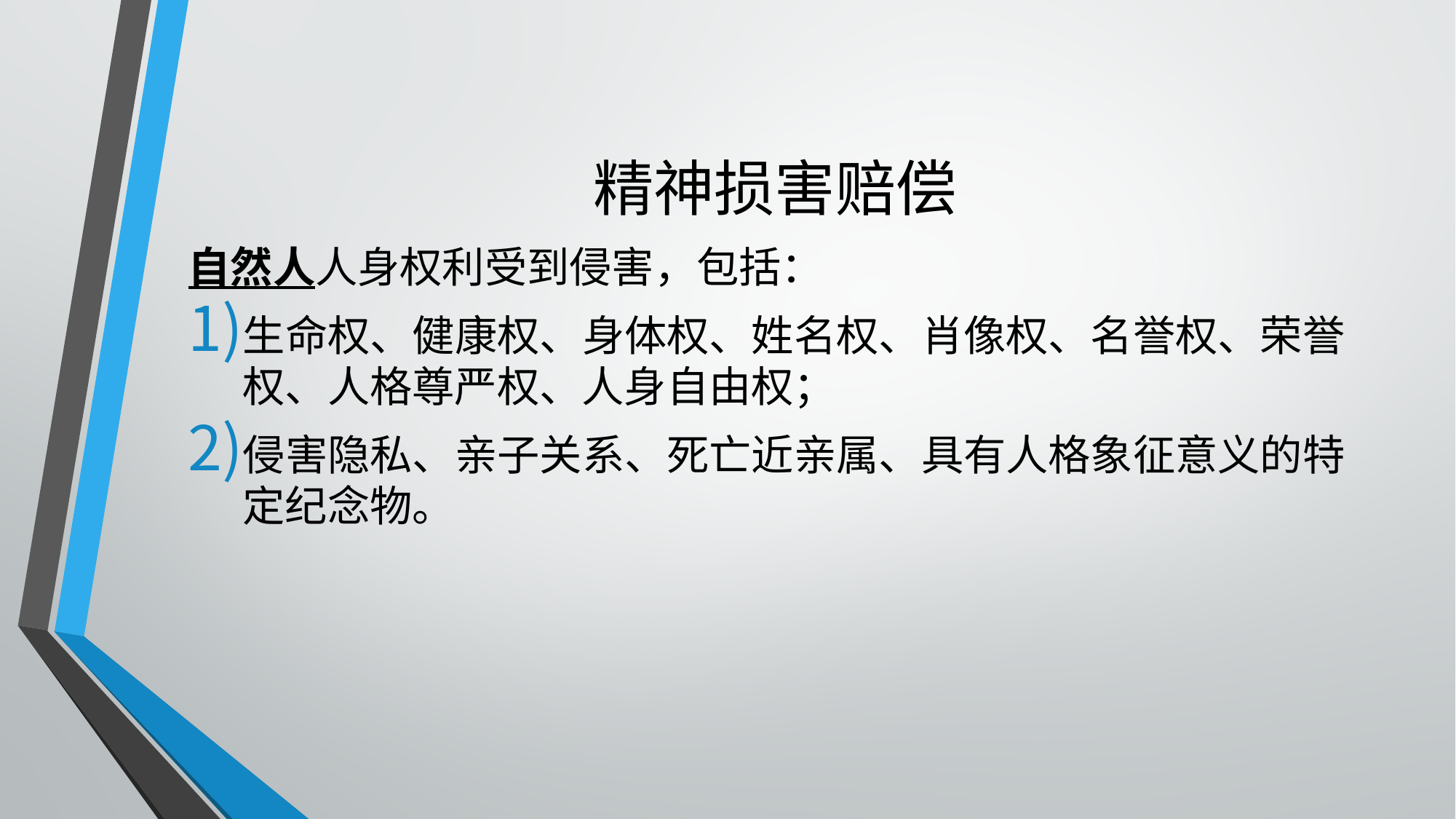

# 精神损害赔偿
自然人人身权利受到侵害，包括：
生命权、健康权、身体权、姓名权、肖像权、名誉权、荣誉权、人格尊严权、人身自由权；
侵害隐私、亲子关系、死亡近亲属、具有人格象征意义的特定纪念物。